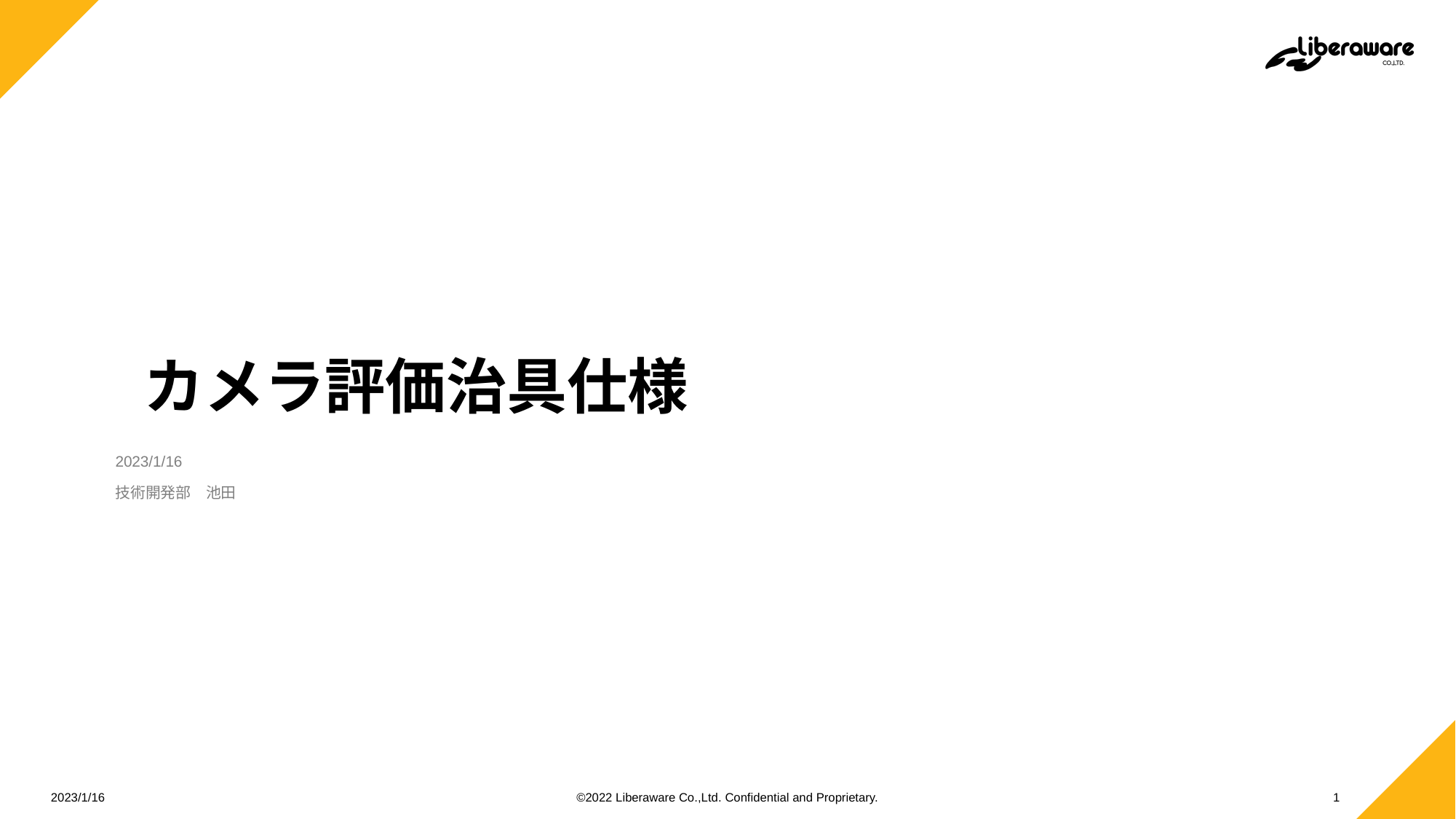

# カメラ評価治具仕様
2023/1/16
技術開発部　池田
1
2023/1/16
©2022 Liberaware Co.,Ltd. Confidential and Proprietary.